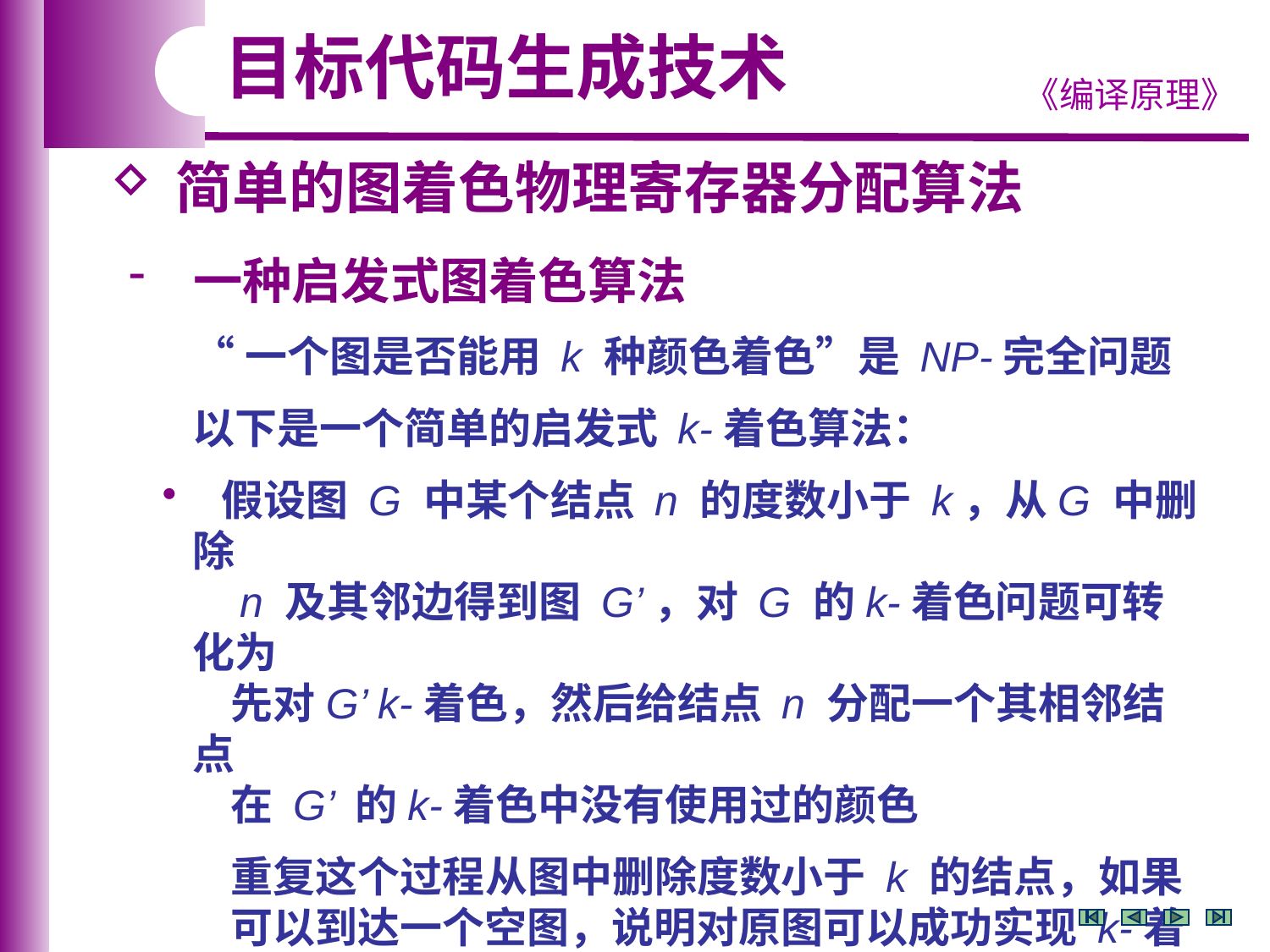

目标代码生成技术
 简单的图着色物理寄存器分配算法
  一种启发式图着色算法

“一个图是否能用 k 种颜色着色”是 NP-完全问题

以下是一个简单的启发式 k-着色算法：

  假设图 G 中某个结点 n 的度数小于 k，从G 中删除
    n 及其邻边得到图 G’，对 G 的k-着色问题可转化为
   先对G’ k-着色，然后给结点 n 分配一个其相邻结点
   在 G’ 的k-着色中没有使用过的颜色

   重复这个过程从图中删除度数小于 k 的结点，如果
   可以到达一个空图，说明对原图可以成功实现 k-着
   色；否则，原图不能成功实现 k-着色，可从 G 中选
   择某个结点作为泄露候选，将其删除，算法可继续